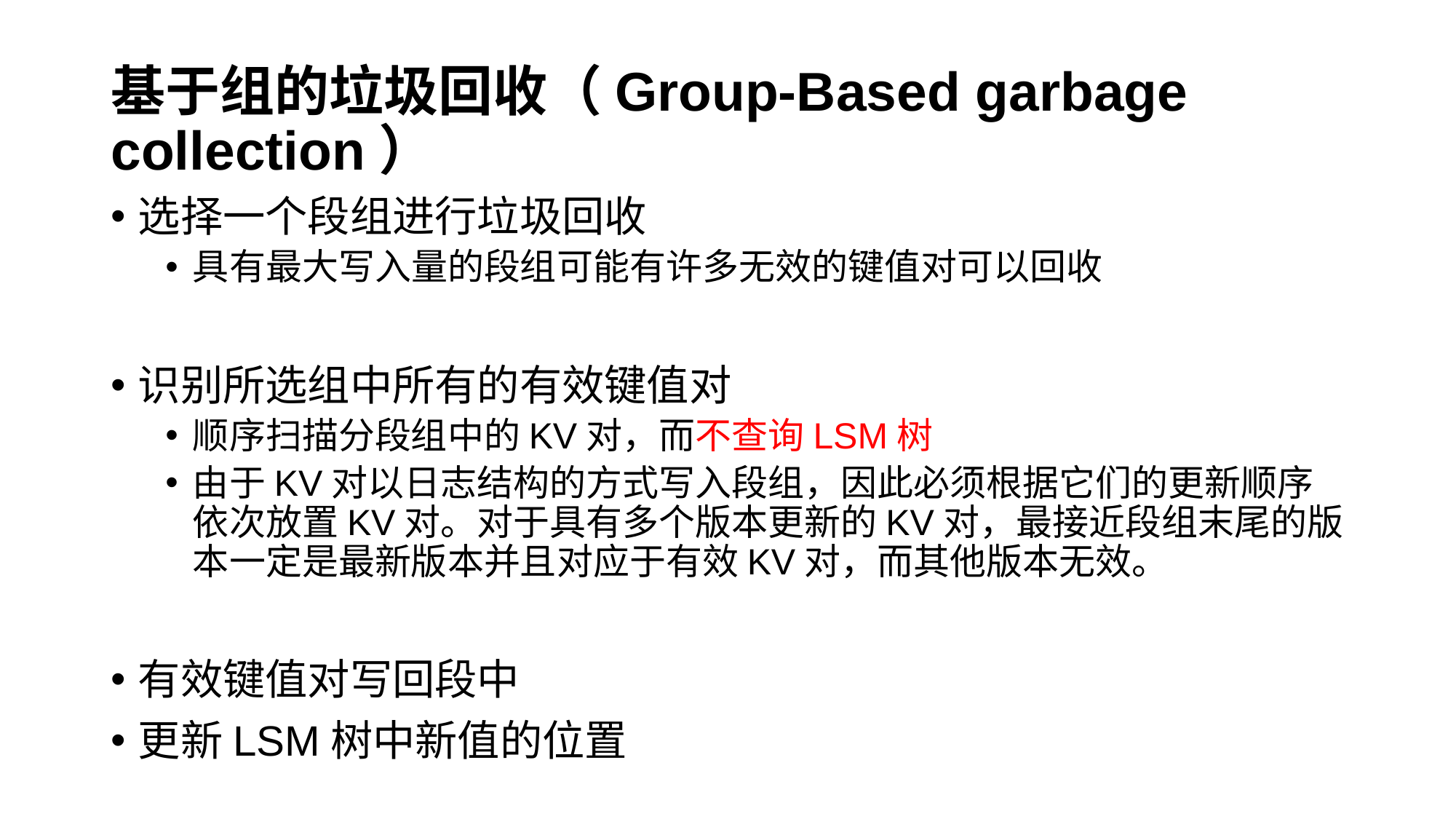

# 基于组的垃圾回收（Group-Based garbage collection）
选择一个段组进行垃圾回收
具有最大写入量的段组可能有许多无效的键值对可以回收

识别所选组中所有的有效键值对
顺序扫描分段组中的KV对，而不查询LSM树
由于KV对以日志结构的方式写入段组，因此必须根据它们的更新顺序依次放置KV对。对于具有多个版本更新的KV对，最接近段组末尾的版本一定是最新版本并且对应于有效KV对，而其他版本无效。

有效键值对写回段中
更新LSM树中新值的位置